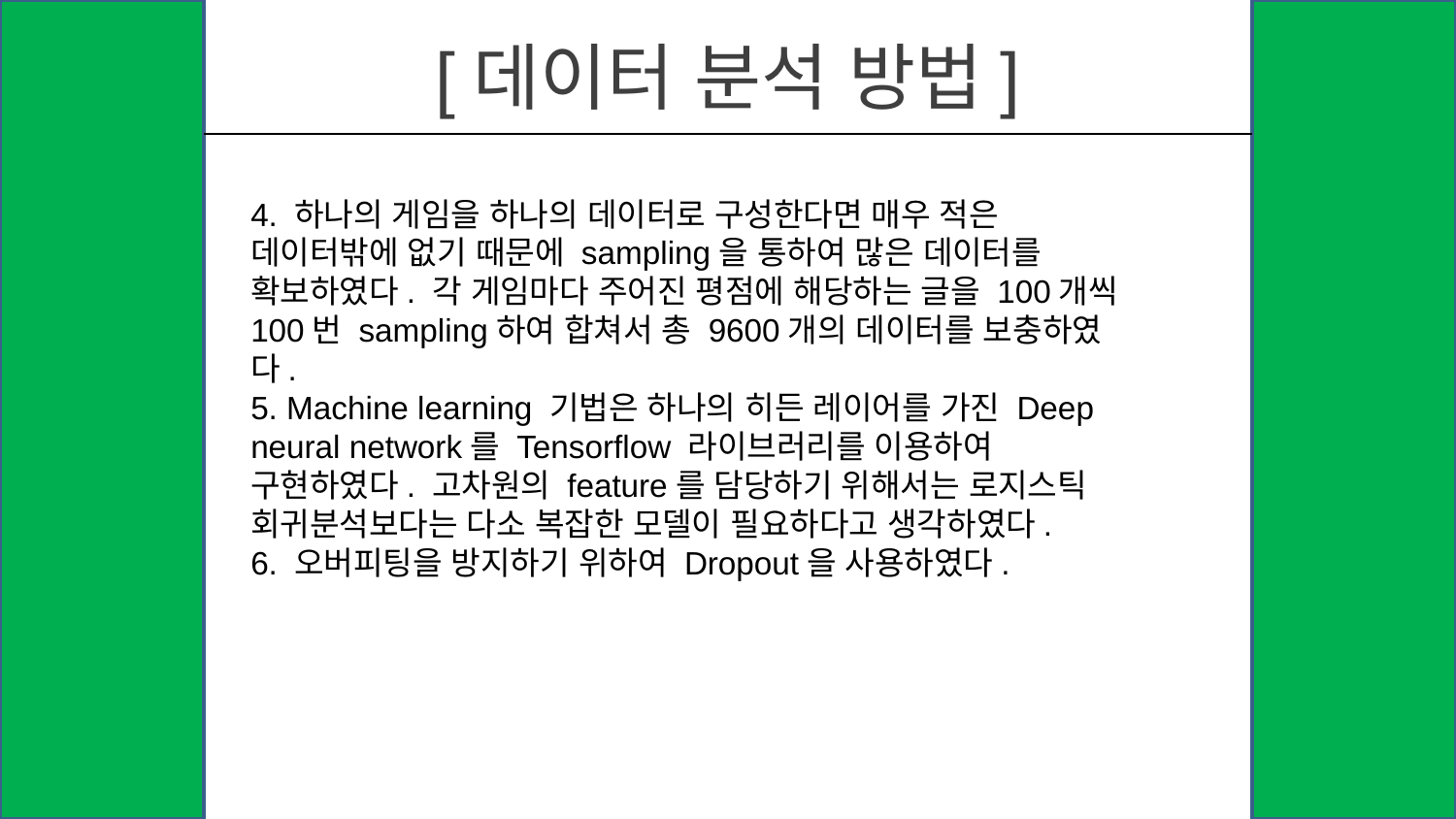

# [데이터 분석 방법]
4. 하나의 게임을 하나의 데이터로 구성한다면 매우 적은 데이터밖에 없기 때문에 sampling을 통하여 많은 데이터를 확보하였다. 각 게임마다 주어진 평점에 해당하는 글을 100개씩 100번 sampling하여 합쳐서 총 9600개의 데이터를 보충하였다.
5. Machine learning 기법은 하나의 히든 레이어를 가진 Deep neural network를 Tensorflow 라이브러리를 이용하여 구현하였다. 고차원의 feature를 담당하기 위해서는 로지스틱 회귀분석보다는 다소 복잡한 모델이 필요하다고 생각하였다.
6. 오버피팅을 방지하기 위하여 Dropout을 사용하였다.